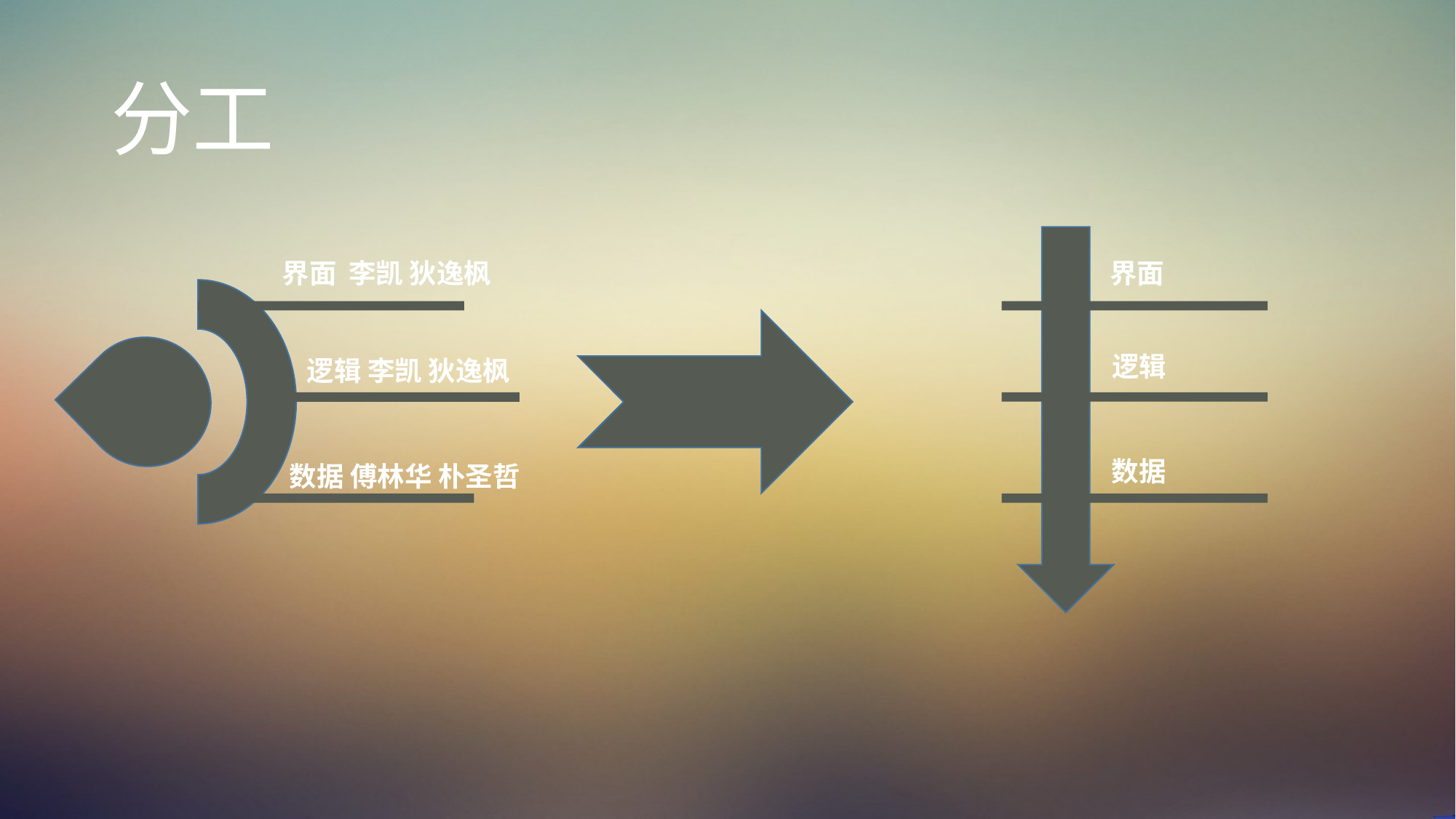

# 分工

界面
界面  李凯 狄逸枫

逻辑
逻辑 李凯 狄逸枫

数据
数据 傅林华 朴圣哲